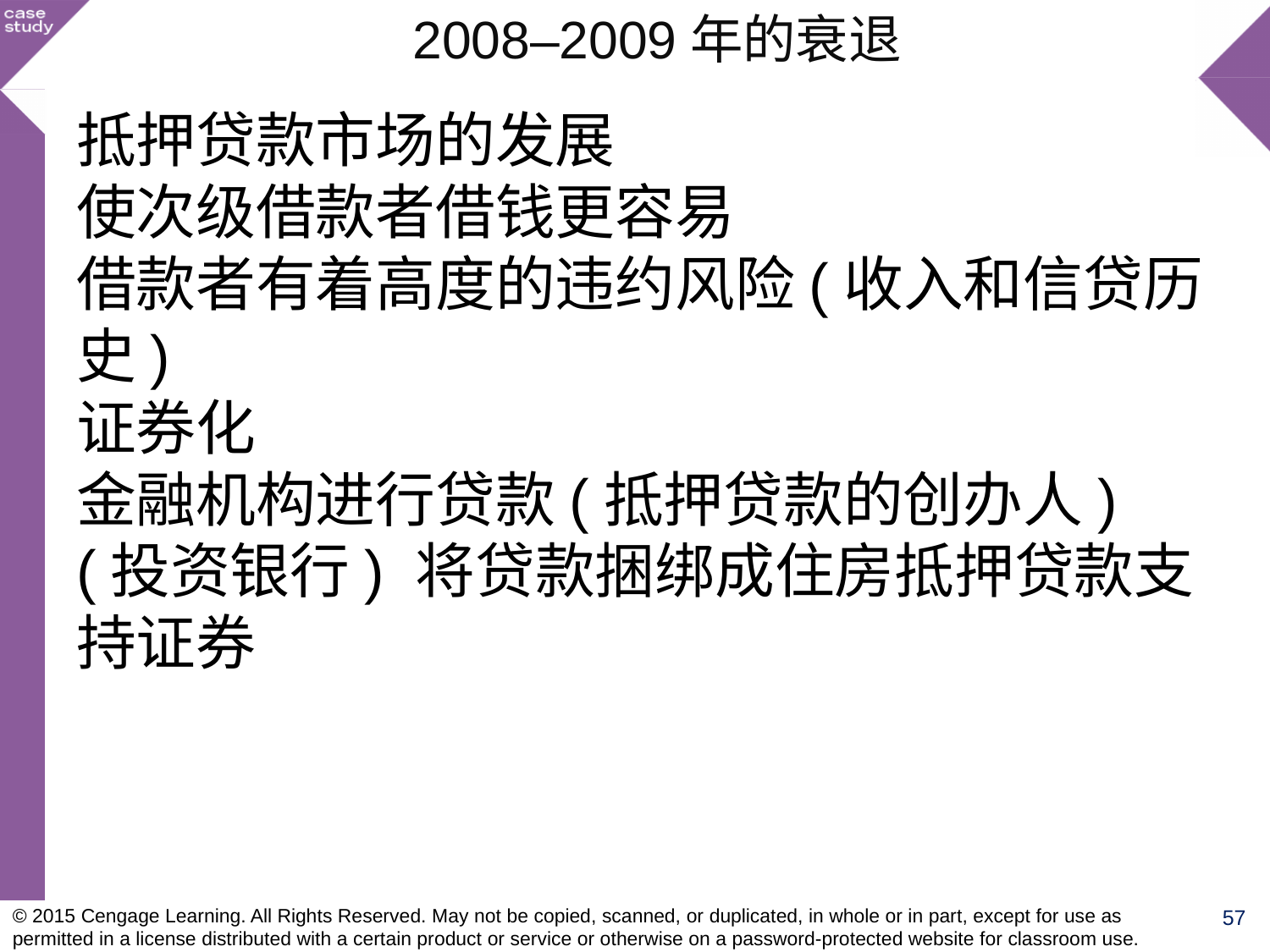

2008–2009年的衰退
抵押贷款市场的发展
使次级借款者借钱更容易
借款者有着高度的违约风险(收入和信贷历史)
证券化
金融机构进行贷款(抵押贷款的创办人)
(投资银行) 将贷款捆绑成住房抵押贷款支持证券
57
© 2015 Cengage Learning. All Rights Reserved. May not be copied, scanned, or duplicated, in whole or in part, except for use as permitted in a license distributed with a certain product or service or otherwise on a password-protected website for classroom use.